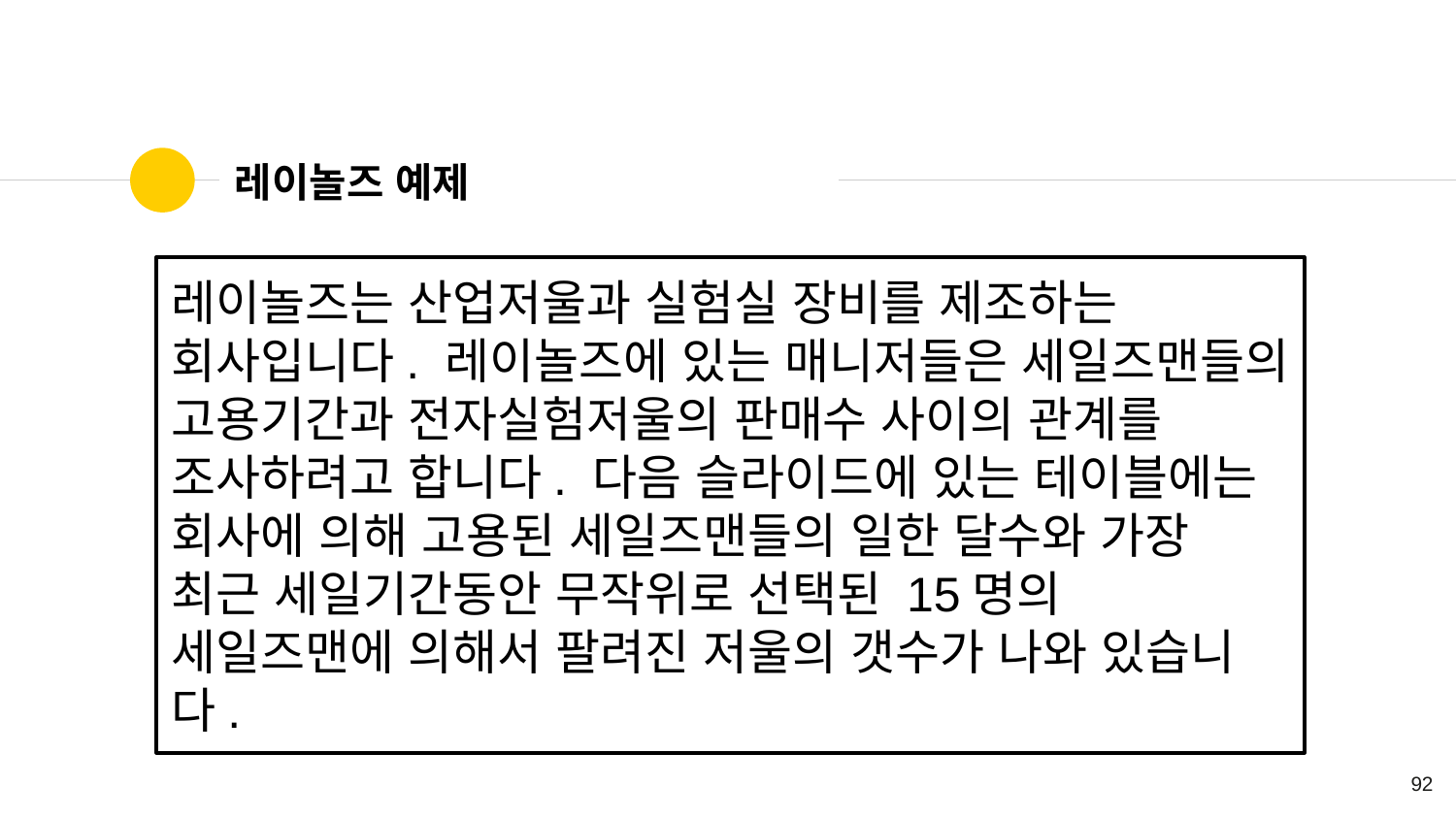

# 레이놀즈 예제
레이놀즈는 산업저울과 실험실 장비를 제조하는 회사입니다. 레이놀즈에 있는 매니저들은 세일즈맨들의 고용기간과 전자실험저울의 판매수 사이의 관계를 조사하려고 합니다. 다음 슬라이드에 있는 테이블에는 회사에 의해 고용된 세일즈맨들의 일한 달수와 가장 최근 세일기간동안 무작위로 선택된 15명의 세일즈맨에 의해서 팔려진 저울의 갯수가 나와 있습니다.
92